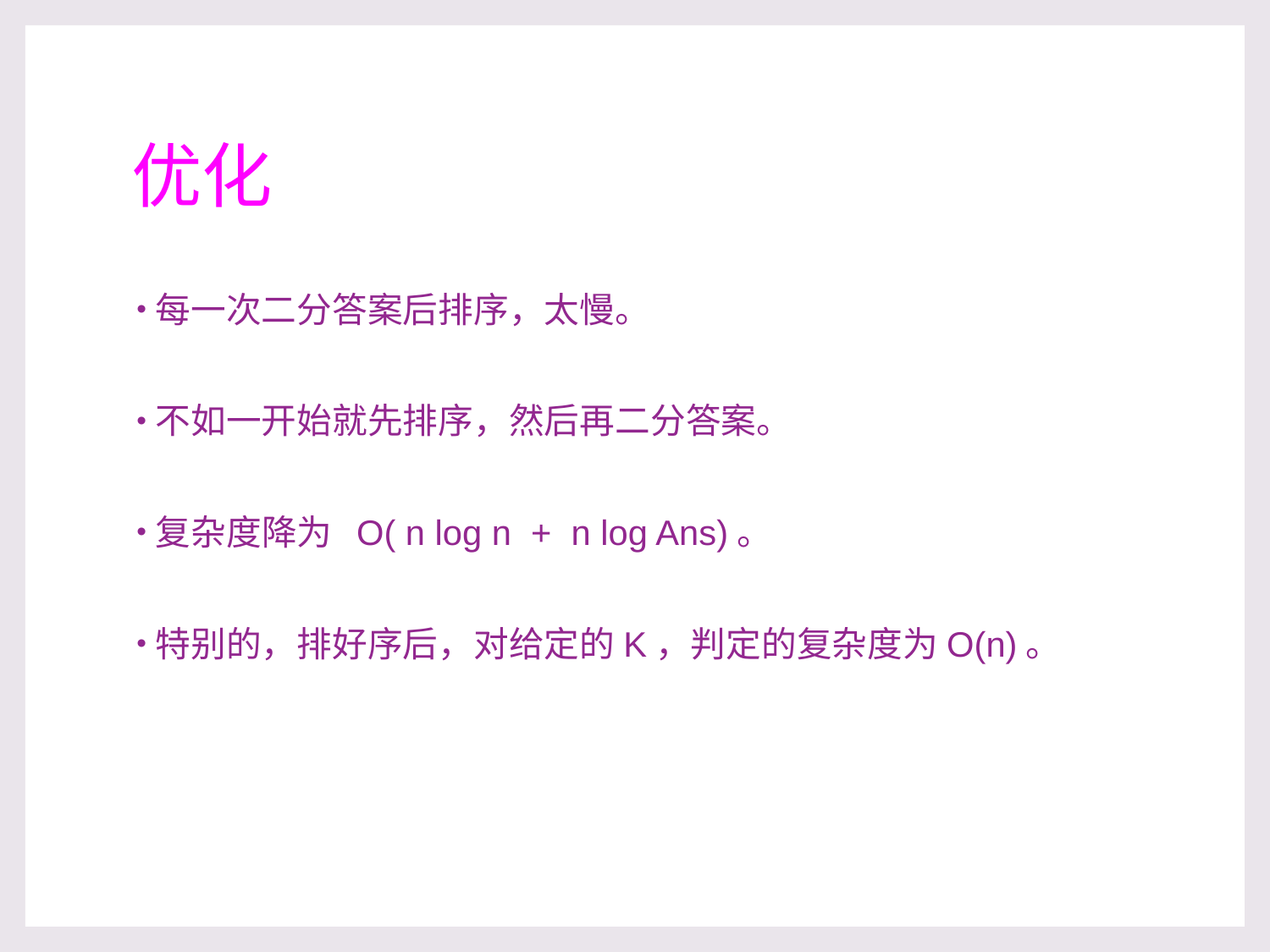

# 优化
每一次二分答案后排序，太慢。

不如一开始就先排序，然后再二分答案。

复杂度降为  O( n log n  +  n log Ans)。

特别的，排好序后，对给定的K，判定的复杂度为O(n)。